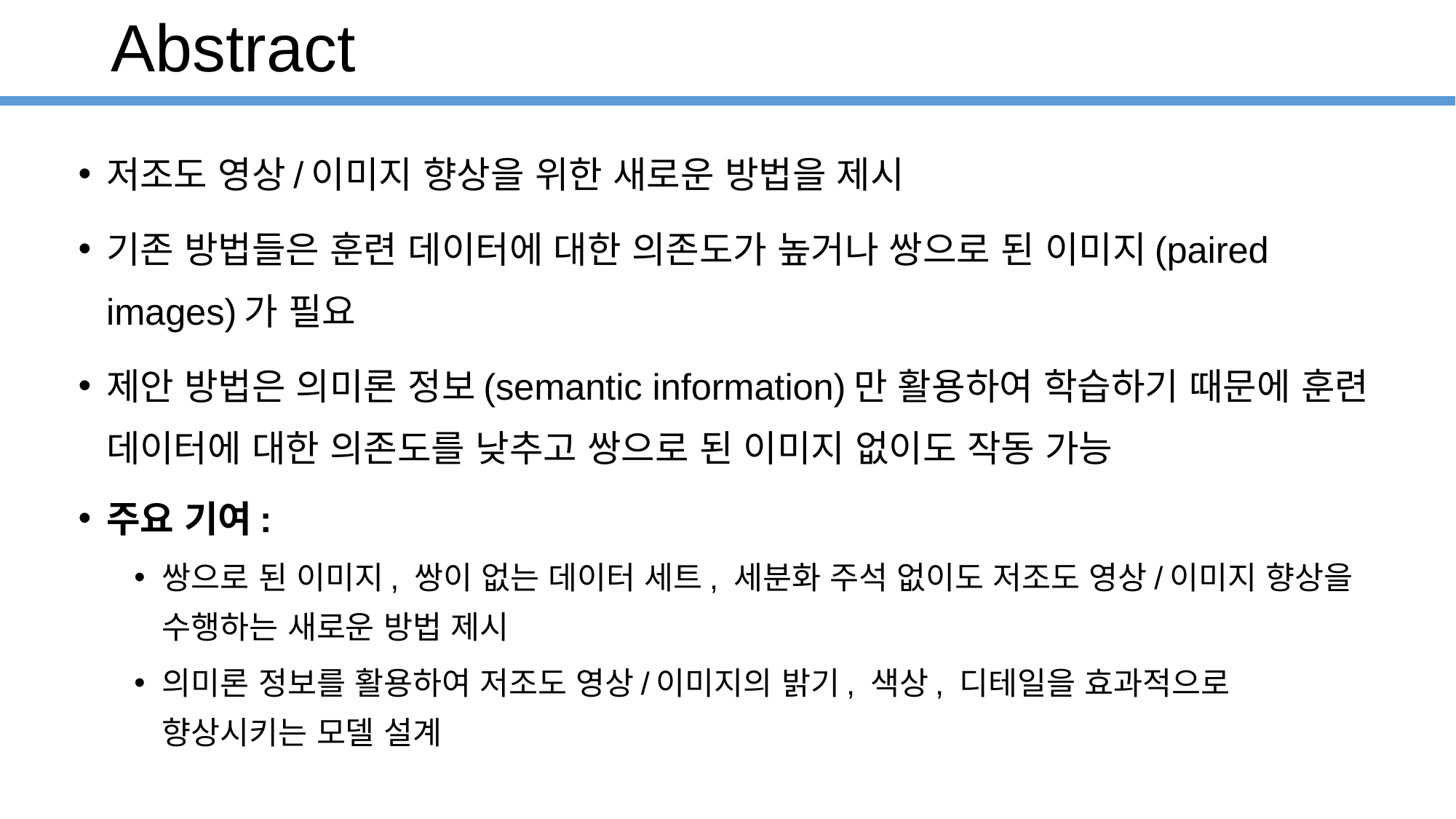

# Abstract
저조도 영상/이미지 향상을 위한 새로운 방법을 제시
기존 방법들은 훈련 데이터에 대한 의존도가 높거나 쌍으로 된 이미지(paired images)가 필요
제안 방법은 의미론 정보(semantic information)만 활용하여 학습하기 때문에 훈련 데이터에 대한 의존도를 낮추고 쌍으로 된 이미지 없이도 작동 가능
주요 기여:
쌍으로 된 이미지, 쌍이 없는 데이터 세트, 세분화 주석 없이도 저조도 영상/이미지 향상을 수행하는 새로운 방법 제시
의미론 정보를 활용하여 저조도 영상/이미지의 밝기, 색상, 디테일을 효과적으로 향상시키는 모델 설계